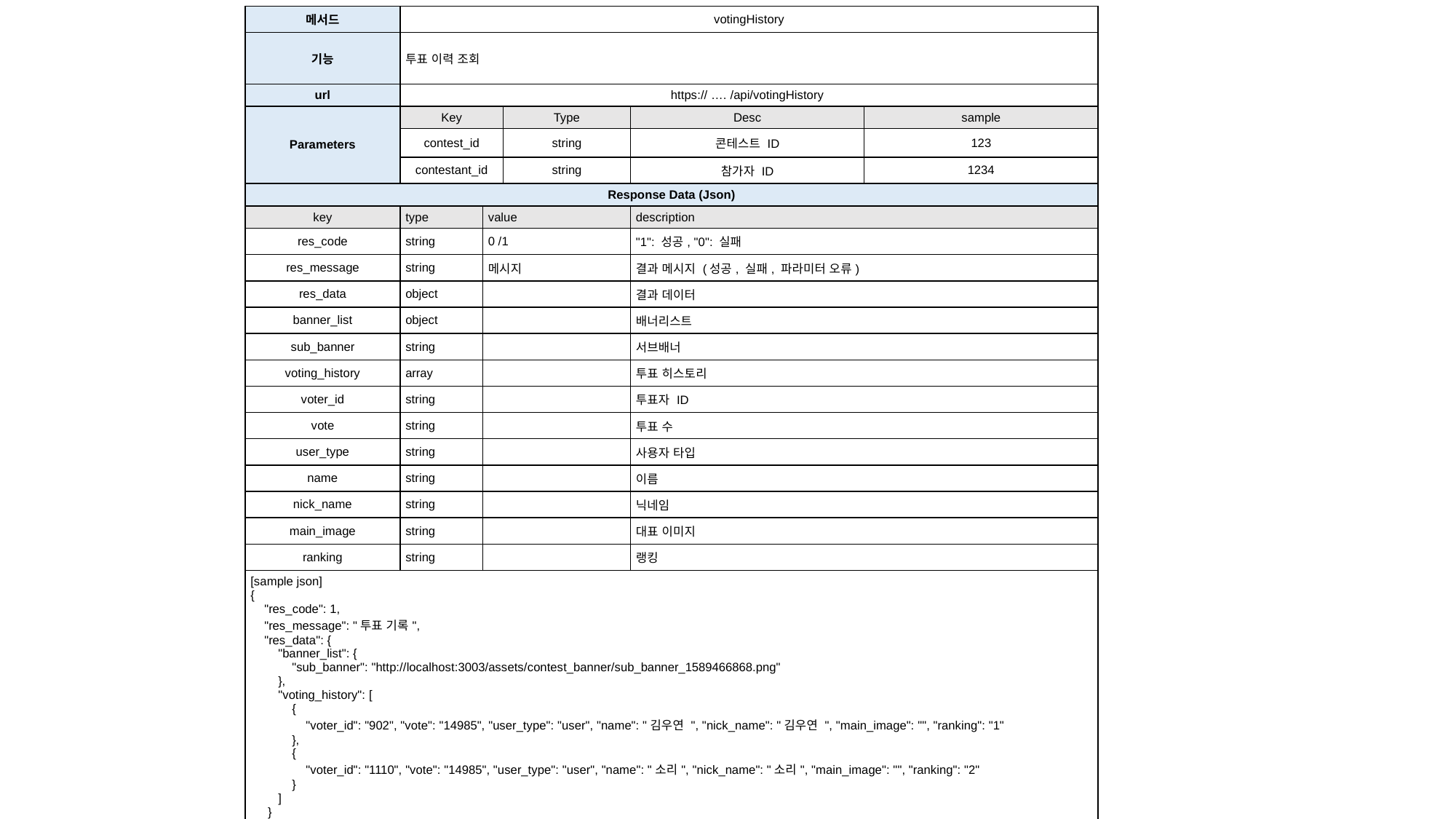

| 메서드 | votingHistory |  |  |  |  |
| --- | --- | --- | --- | --- | --- |
| 기능 | 투표 이력 조회 |  |  |  |  |
| url | https:// …. /api/votingHistory |  |  |  |  |
| Parameters | Key | type | Type | Desc | sample |
|  | contest\_id | String | string | 콘테스트 ID | 123 |
|  | contestant\_id |  | string | 참가자 ID | 1234 |
| Response Data (Json) |  |  |  |  |  |
| key | type | value |  | description |  |
| res\_code | string | 0 /1 |  | "1": 성공, "0": 실패 |  |
| res\_message | string | 메시지 |  | 결과 메시지 (성공, 실패, 파라미터 오류) |  |
| res\_data | object |  |  | 결과 데이터 |  |
| banner\_list | object |  |  | 배너리스트 |  |
| sub\_banner | string |  |  | 서브배너 |  |
| voting\_history | array |  |  | 투표 히스토리 |  |
| voter\_id | string |  |  | 투표자 ID |  |
| vote | string |  |  | 투표 수 |  |
| user\_type | string |  |  | 사용자 타입 |  |
| name | string |  |  | 이름 |  |
| nick\_name | string |  |  | 닉네임 |  |
| main\_image | string |  |  | 대표 이미지 |  |
| ranking | string |  |  | 랭킹 |  |
| [sample json] {     "res\_code": 1,     "res\_message": "투표 기록",     "res\_data": {         "banner\_list": {             "sub\_banner": "http://localhost:3003/assets/contest\_banner/sub\_banner\_1589466868.png"         },         "voting\_history": [             {                 "voter\_id": "902", "vote": "14985", "user\_type": "user", "name": "김우연 ", "nick\_name": "김우연 ", "main\_image": "", "ranking": "1"             },             {                 "voter\_id": "1110", "vote": "14985", "user\_type": "user", "name": "소리", "nick\_name": "소리", "main\_image": "", "ranking": "2"             } ] } } |  |  |  |  |  |